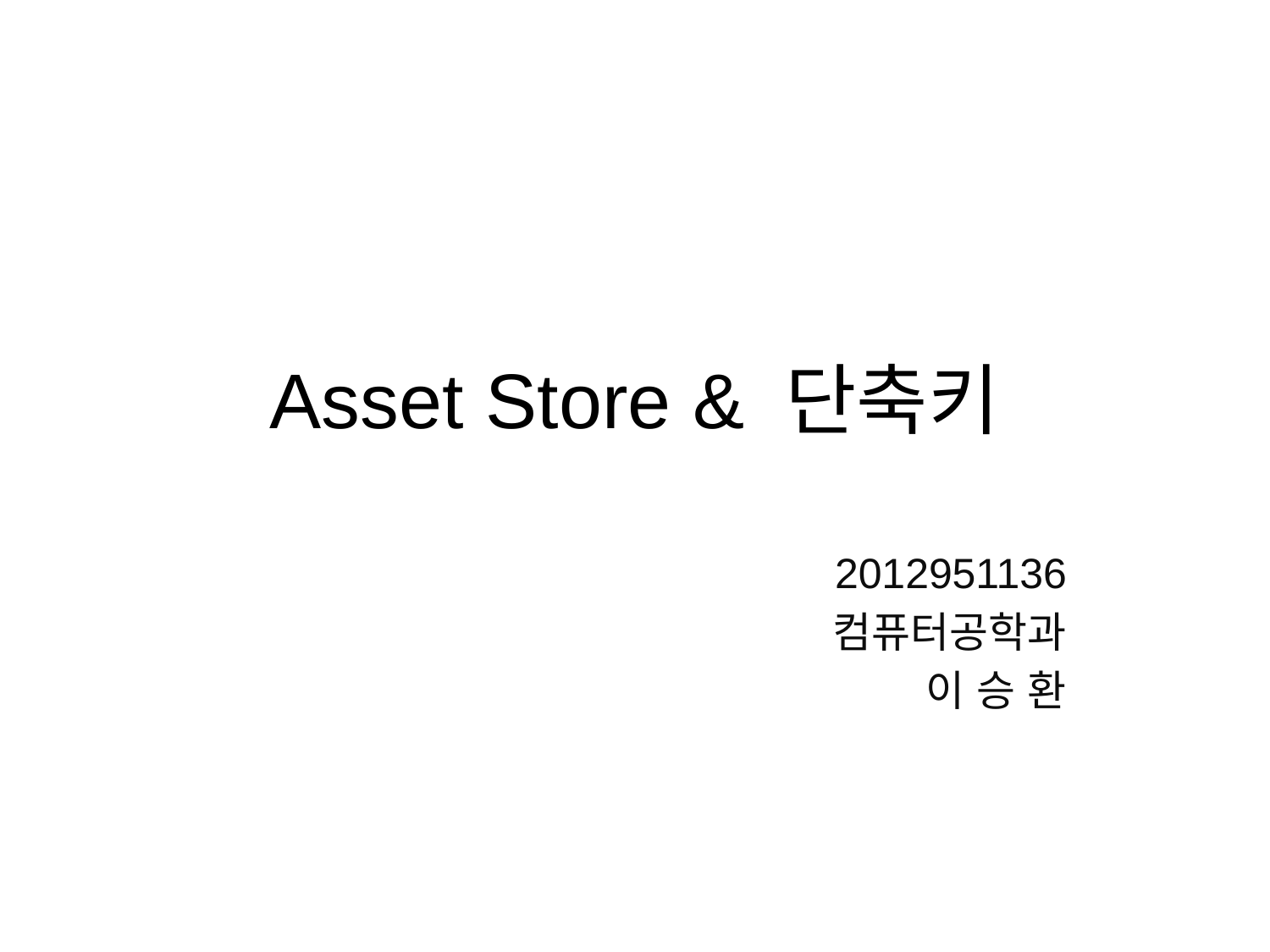

# Asset Store & 단축키
2012951136
컴퓨터공학과
이 승 환